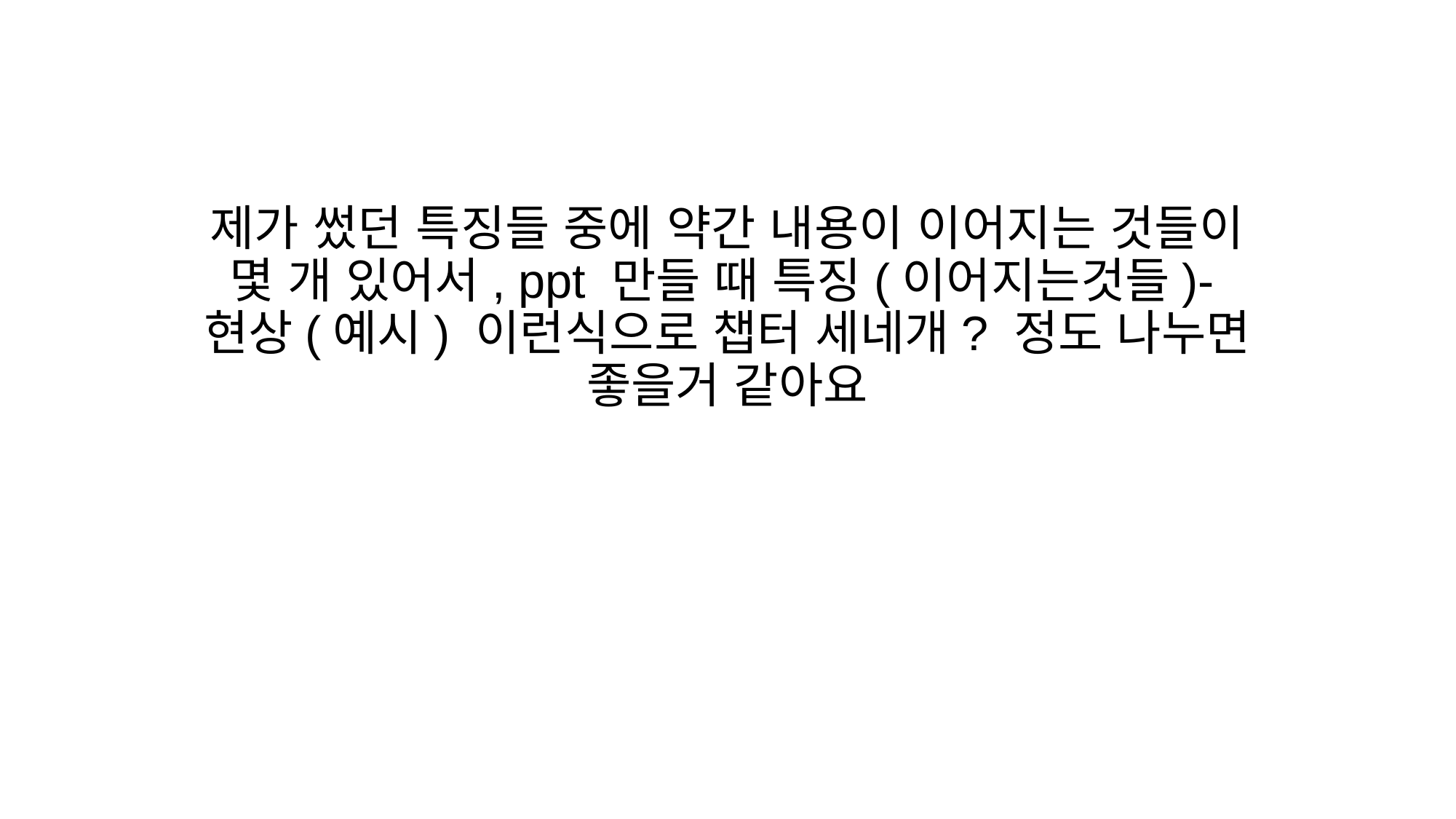

# 제가 썼던 특징들 중에 약간 내용이 이어지는 것들이 몇 개 있어서, ppt 만들 때 특징(이어지는것들)-현상(예시) 이런식으로 챕터 세네개? 정도 나누면 좋을거 같아요